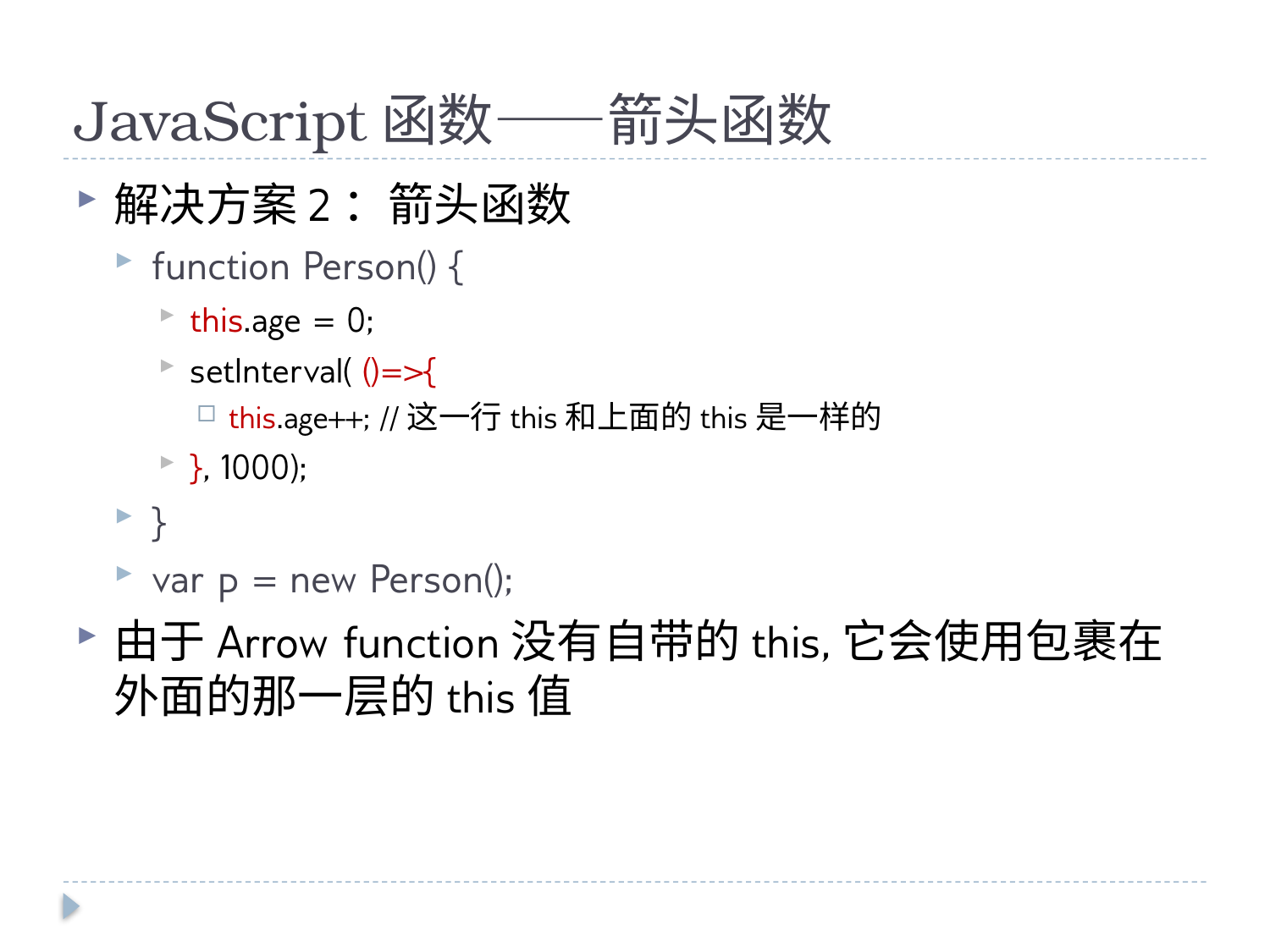

# JavaScript函数——箭头函数
解决方案2：箭头函数
function Person() {
this.age = 0;
setInterval( ()=>{
this.age++; //这一行this和上面的this是一样的
}, 1000);
}
var p = new Person();
由于Arrow function没有自带的this,它会使用包裹在外面的那一层的this值